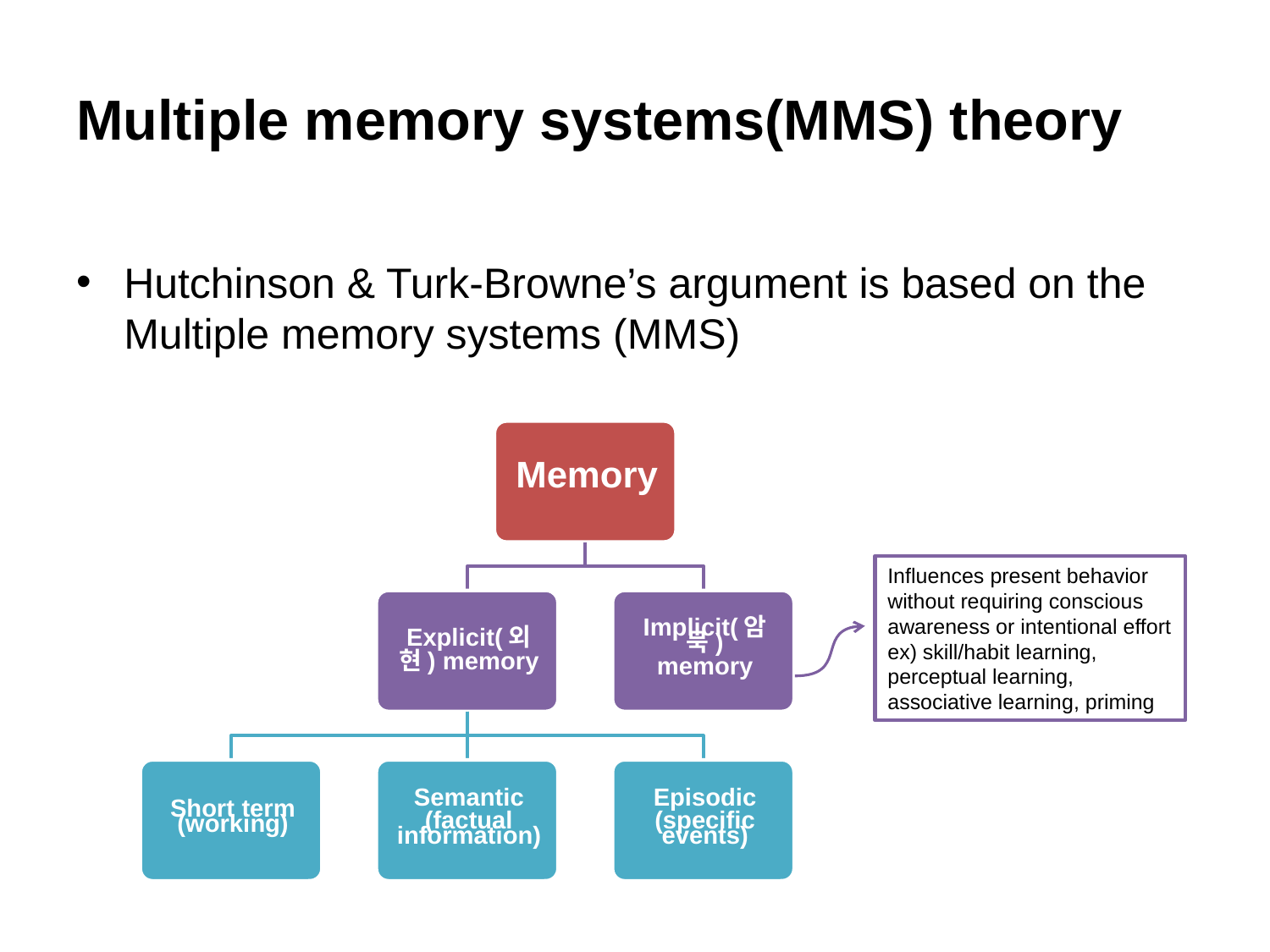

# Multiple memory systems(MMS) theory
Hutchinson & Turk-Browne’s argument is based on the Multiple memory systems (MMS)
Memory
Explicit(외현) memory
Short term (working)
Semantic
(factual information)
Episodic
(specific events)
Implicit(암묵)
memory
Influences present behavior without requiring conscious awareness or intentional effort
ex) skill/habit learning, perceptual learning, associative learning, priming